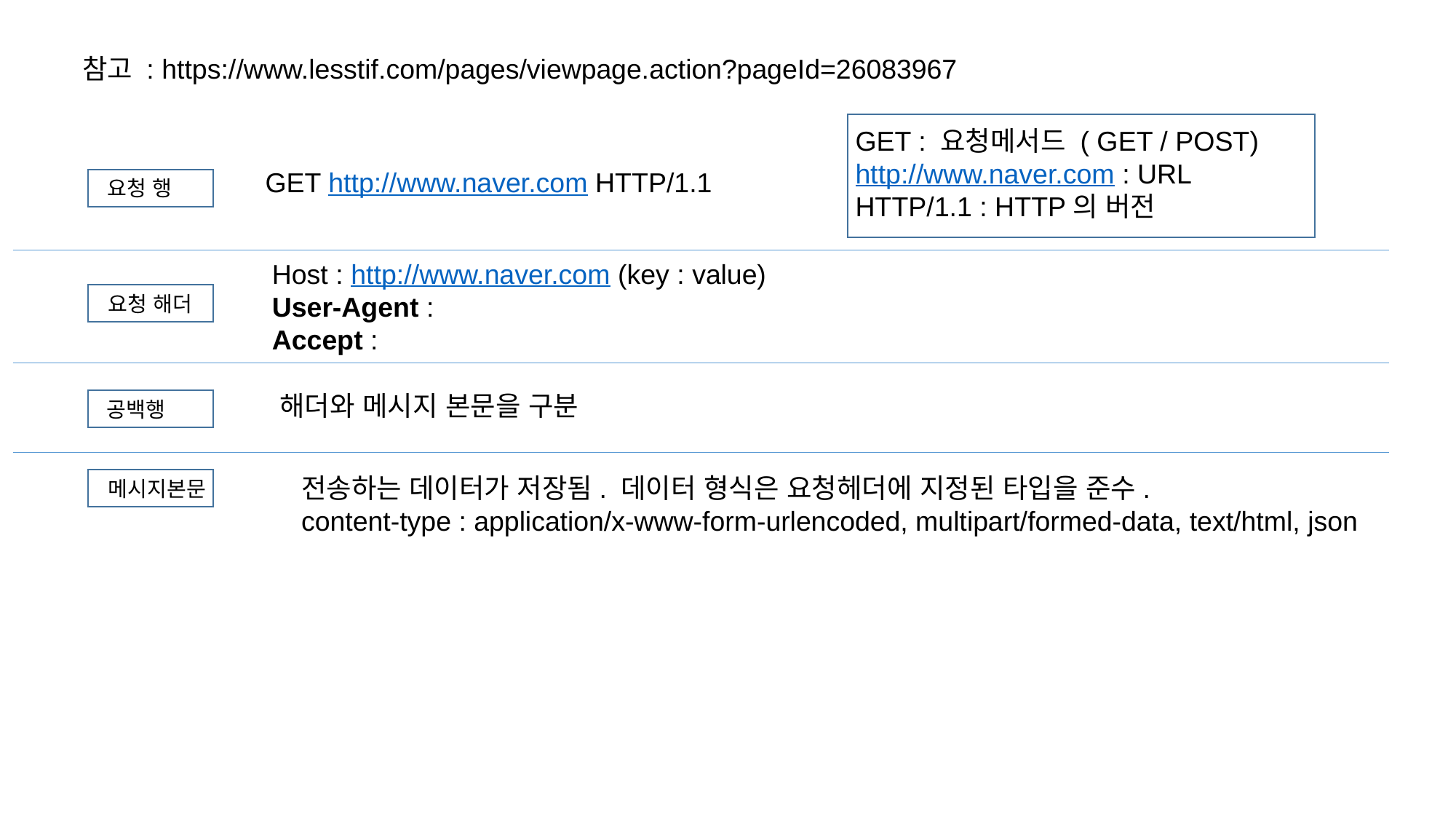

참고 : https://www.lesstif.com/pages/viewpage.action?pageId=26083967

GET : 요청메서드 ( GET / POST)
http://www.naver.com : URL
HTTP/1.1 : HTTP의 버전
GET http://www.naver.com HTTP/1.1

요청 행
Host : http://www.naver.com (key : value)
User-Agent :
Accept :

요청 해더
해더와 메시지 본문을 구분

공백행
전송하는 데이터가 저장됨. 데이터 형식은 요청헤더에 지정된 타입을 준수.
content-type : application/x-www-form-urlencoded, multipart/formed-data, text/html, json

메시지본문